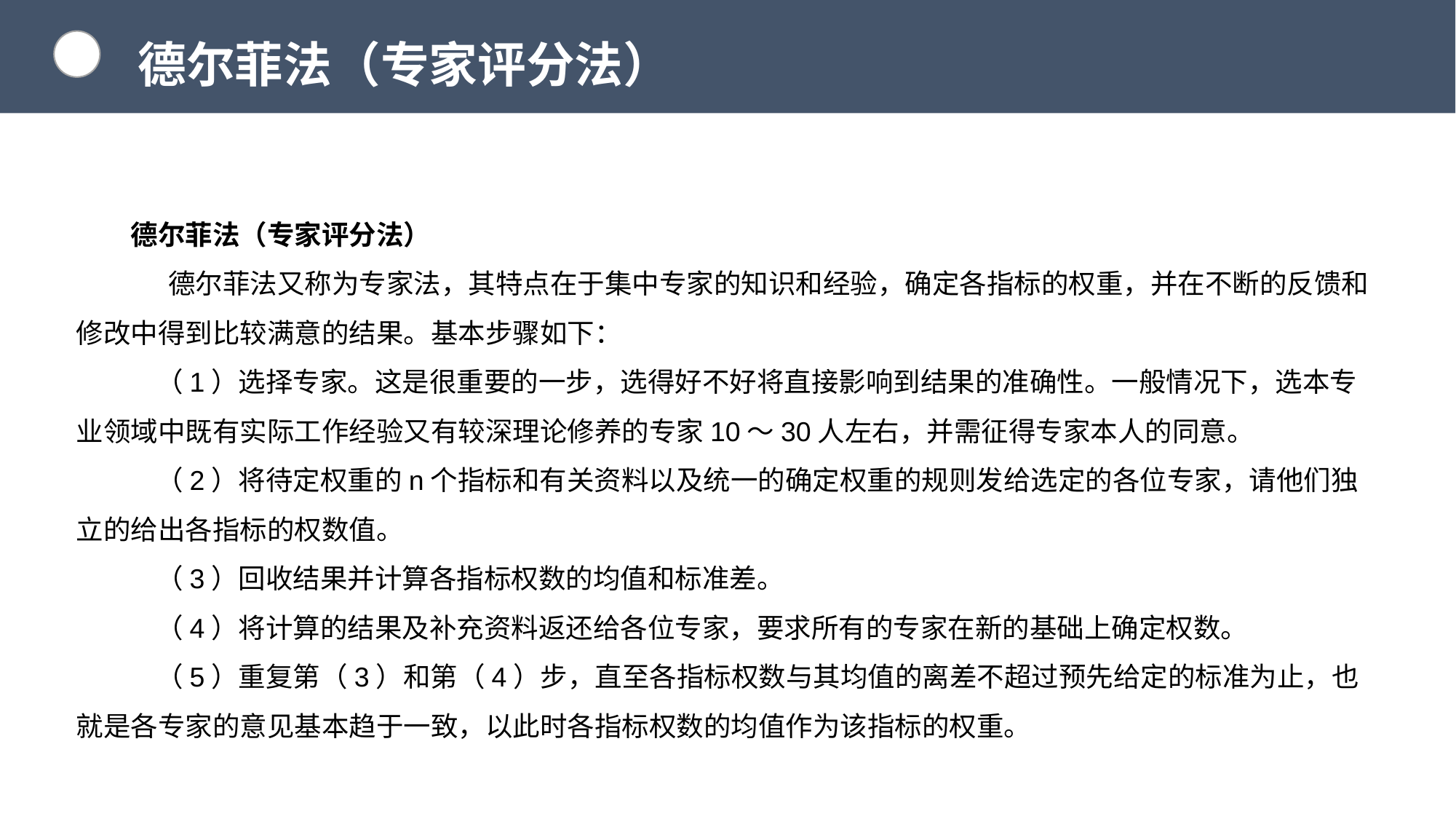

德尔菲法（专家评分法）
德尔菲法（专家评分法）
     德尔菲法又称为专家法，其特点在于集中专家的知识和经验，确定各指标的权重，并在不断的反馈和修改中得到比较满意的结果。基本步骤如下：
   （1）选择专家。这是很重要的一步，选得好不好将直接影响到结果的准确性。一般情况下，选本专业领域中既有实际工作经验又有较深理论修养的专家10～30人左右，并需征得专家本人的同意。
   （2）将待定权重的n个指标和有关资料以及统一的确定权重的规则发给选定的各位专家，请他们独立的给出各指标的权数值。
   （3）回收结果并计算各指标权数的均值和标准差。
   （4）将计算的结果及补充资料返还给各位专家，要求所有的专家在新的基础上确定权数。
   （5）重复第（3）和第（4）步，直至各指标权数与其均值的离差不超过预先给定的标准为止，也就是各专家的意见基本趋于一致，以此时各指标权数的均值作为该指标的权重。